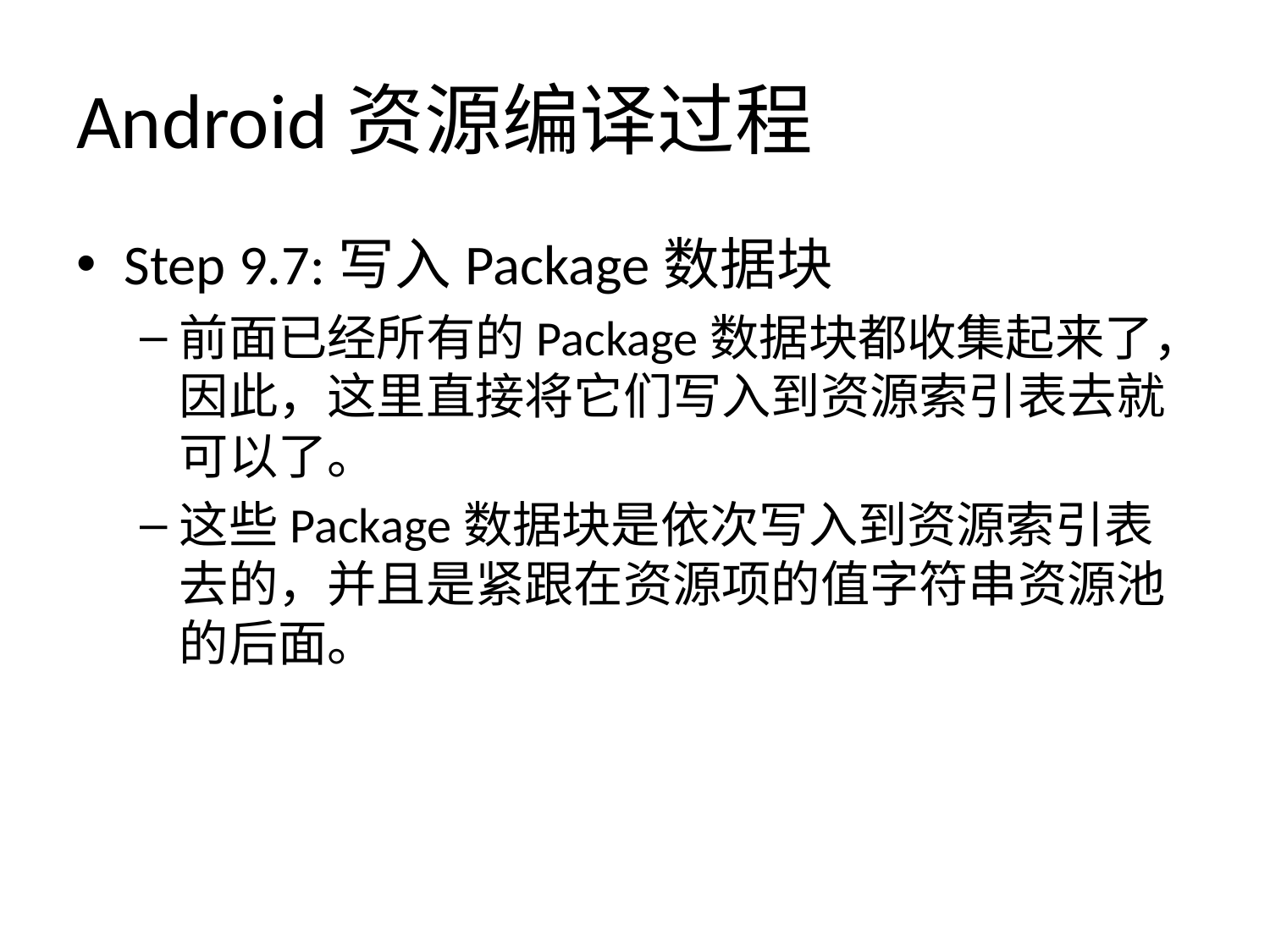

# Android资源编译过程
Step 9.7:写入Package数据块
前面已经所有的Package数据块都收集起来了，因此，这里直接将它们写入到资源索引表去就可以了。
这些Package数据块是依次写入到资源索引表去的，并且是紧跟在资源项的值字符串资源池的后面。